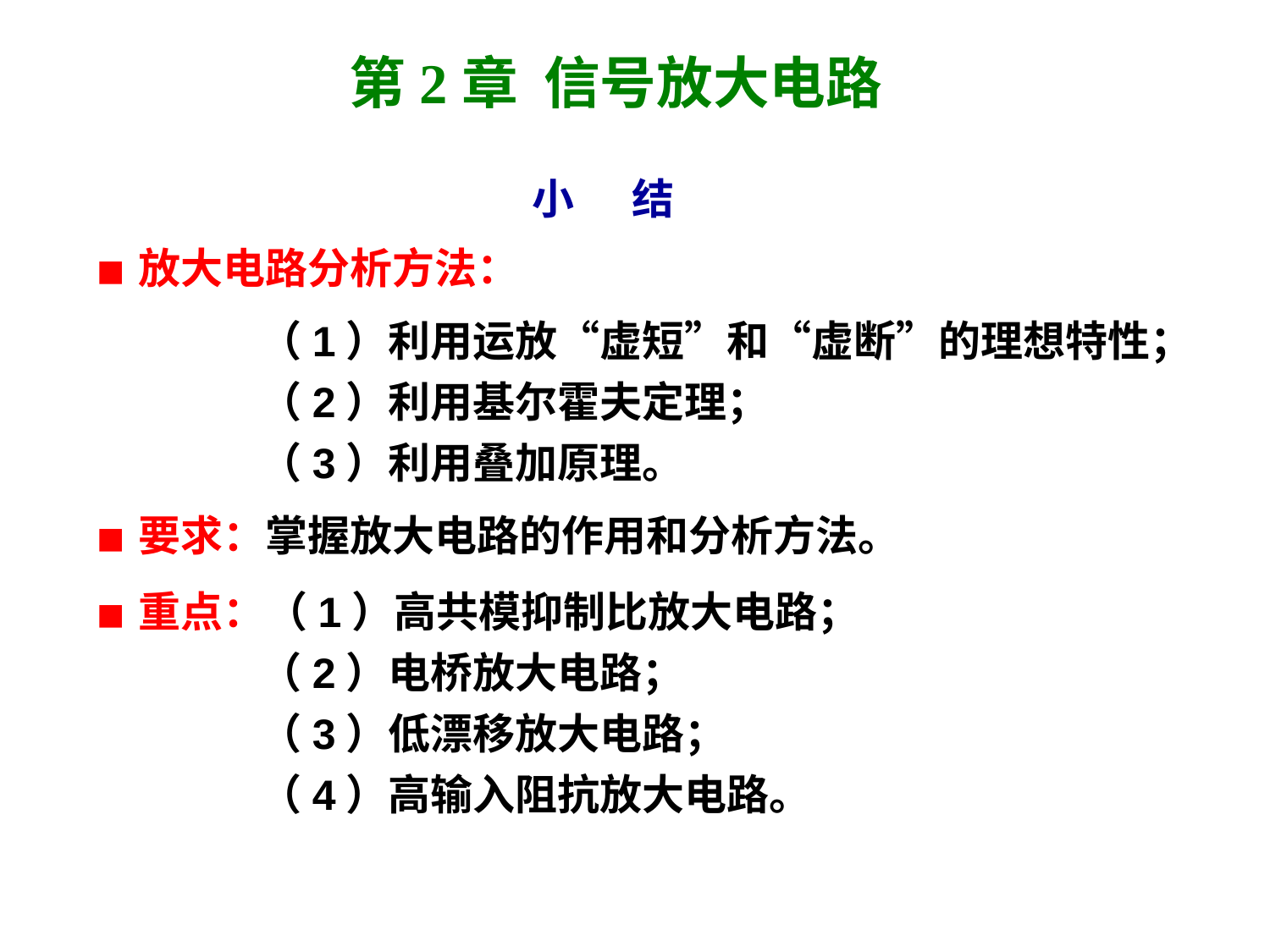

# 第2章  信号放大电路
 小      结
■ 放大电路分析方法：
                （1）利用运放“虚短”和“虚断”的理想特性；
                （2）利用基尔霍夫定理；
                （3）利用叠加原理。
■ 要求：掌握放大电路的作用和分析方法。
■ 重点：（1）高共模抑制比放大电路；
                （2）电桥放大电路；
                （3）低漂移放大电路；
                （4）高输入阻抗放大电路。